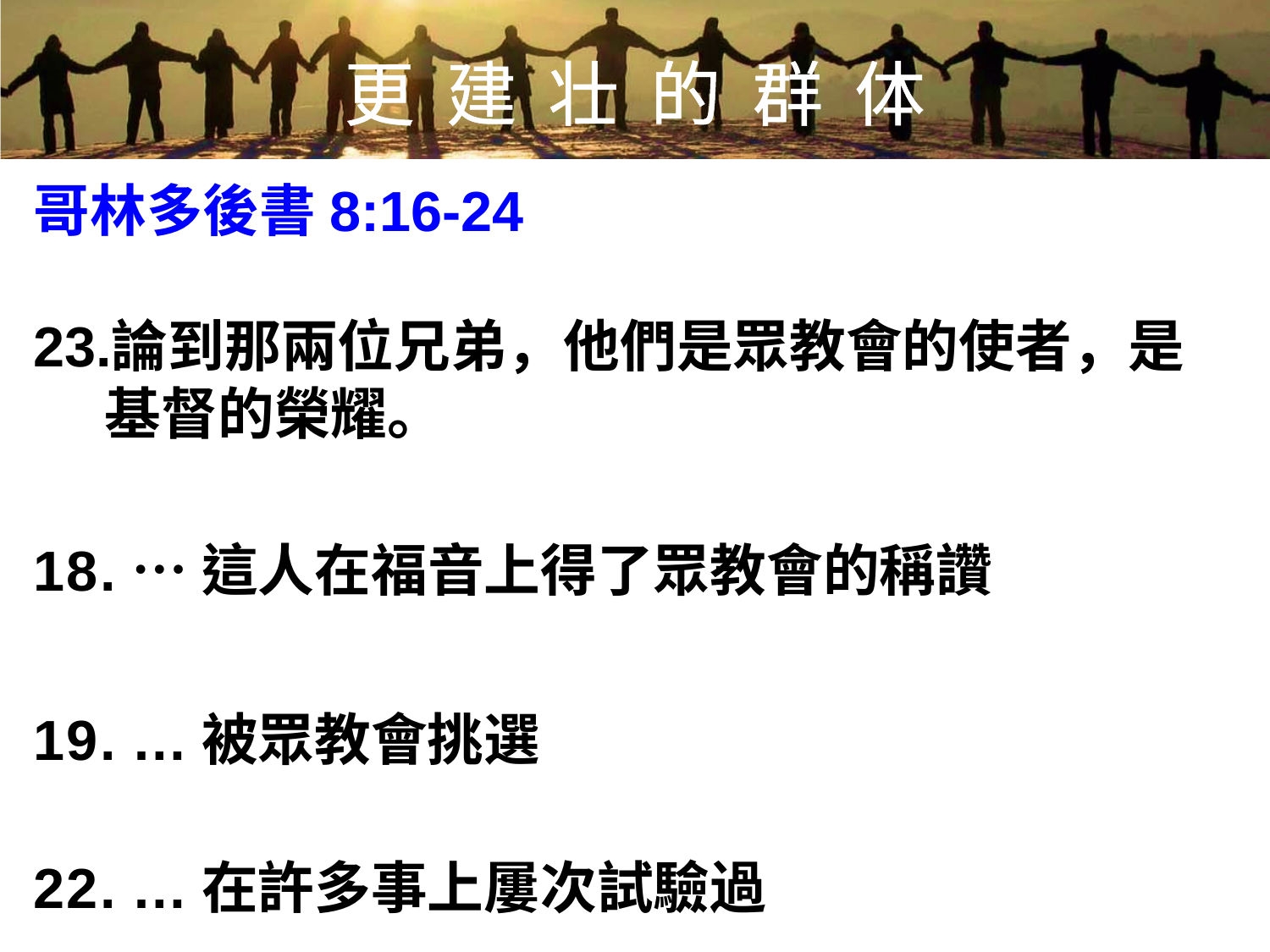

哥林多後書8:16-24

論到那兩位兄弟，他們是眾教會的使者，是基督的榮耀。
 …這人在福音上得了眾教會的稱讚
 …被眾教會挑選
 …在許多事上屢次試驗過